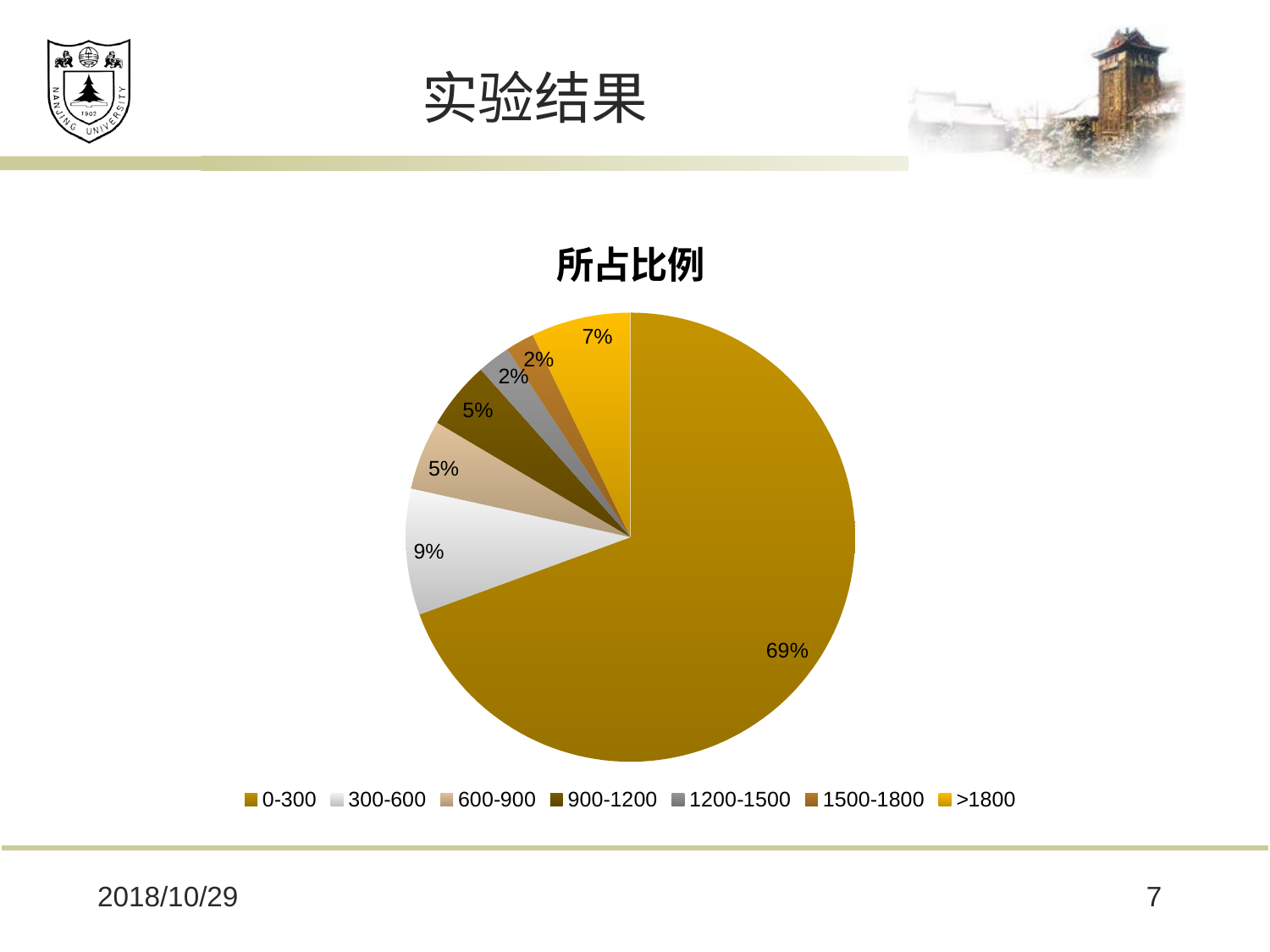

# 实验结果

### Chart: 所占比例

| Category | 所占比例 |
|---|---|
| 0-300 | 1377.0 |
| 300-600 | 180.0 |
| 600-900 | 100.0 |
| 900-1200 | 97.0 |
| 1200-1500 | 47.0 |
| 1500-1800 | 41.0 |
| >1800 | 142.0 |
2018/10/29
7